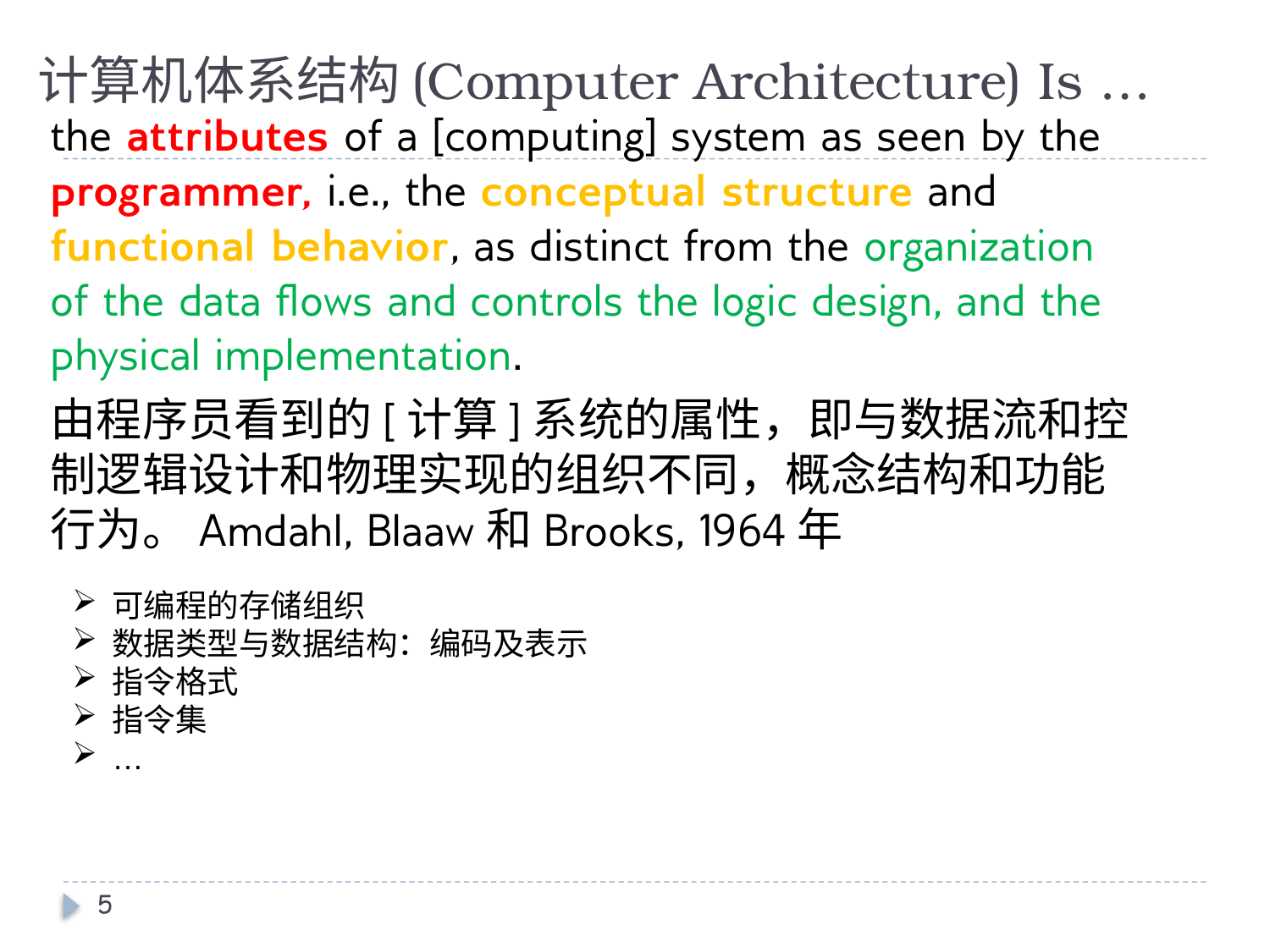

# 计算机体系结构(Computer Architecture) Is …
	the attributes of a [computing] system as seen by the programmer, i.e., the conceptual structure and functional behavior, as distinct from the organization of the data flows and controls the logic design, and the physical implementation.
	由程序员看到的[计算]系统的属性，即与数据流和控制逻辑设计和物理实现的组织不同，概念结构和功能行为。Amdahl, Blaaw和Brooks, 1964年
可编程的存储组织
数据类型与数据结构：编码及表示
指令格式
指令集
…
5